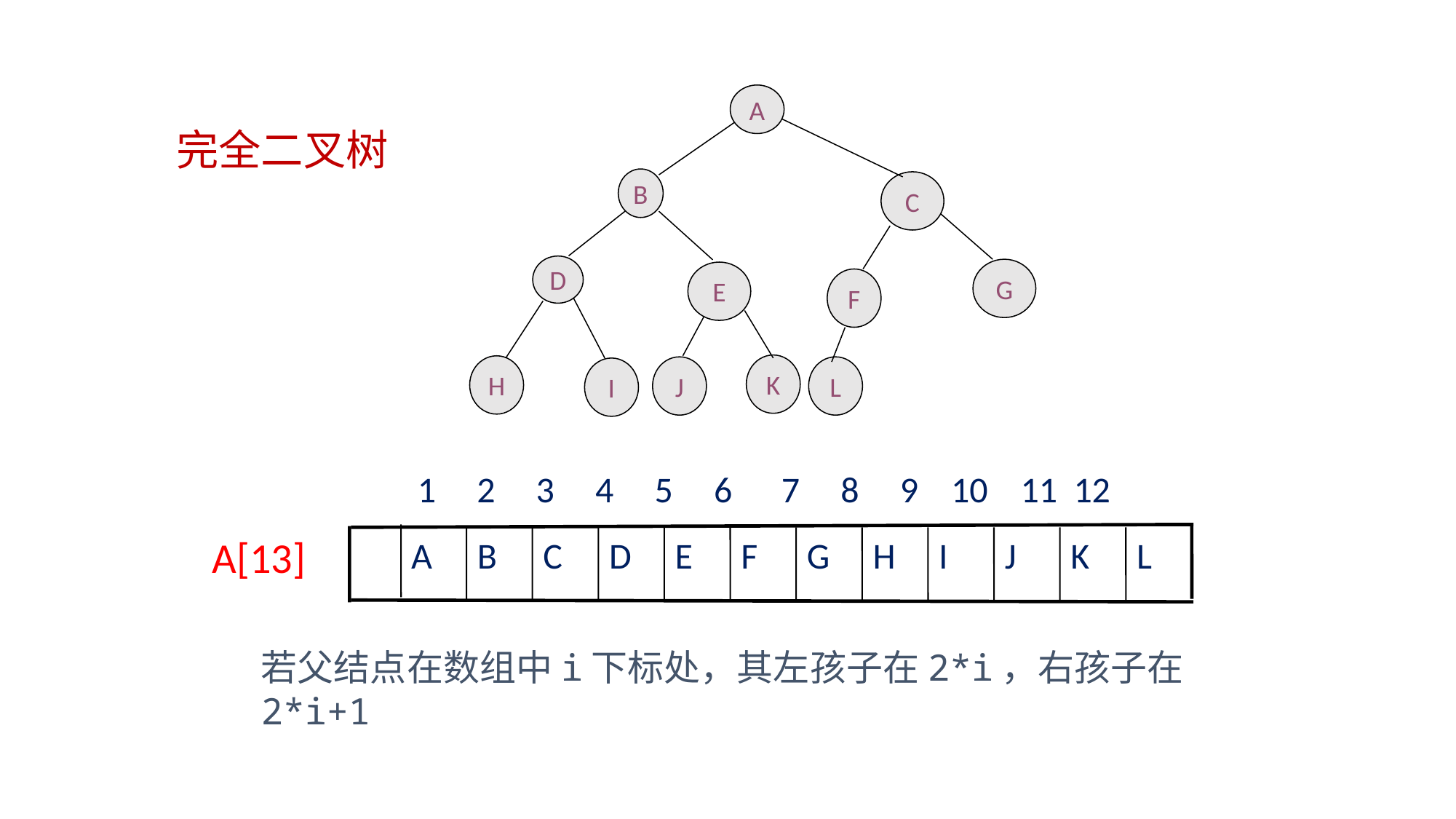

A
完全二叉树

B
C

D
G
E
F

K
H
J
L
I
       1     2     3     4     5     6      7     8     9    10    11  12

A
B

C

D

E

F

G

H

I

J

K

L

A[13]
若父结点在数组中i下标处，其左孩子在2*i，右孩子在2*i+1